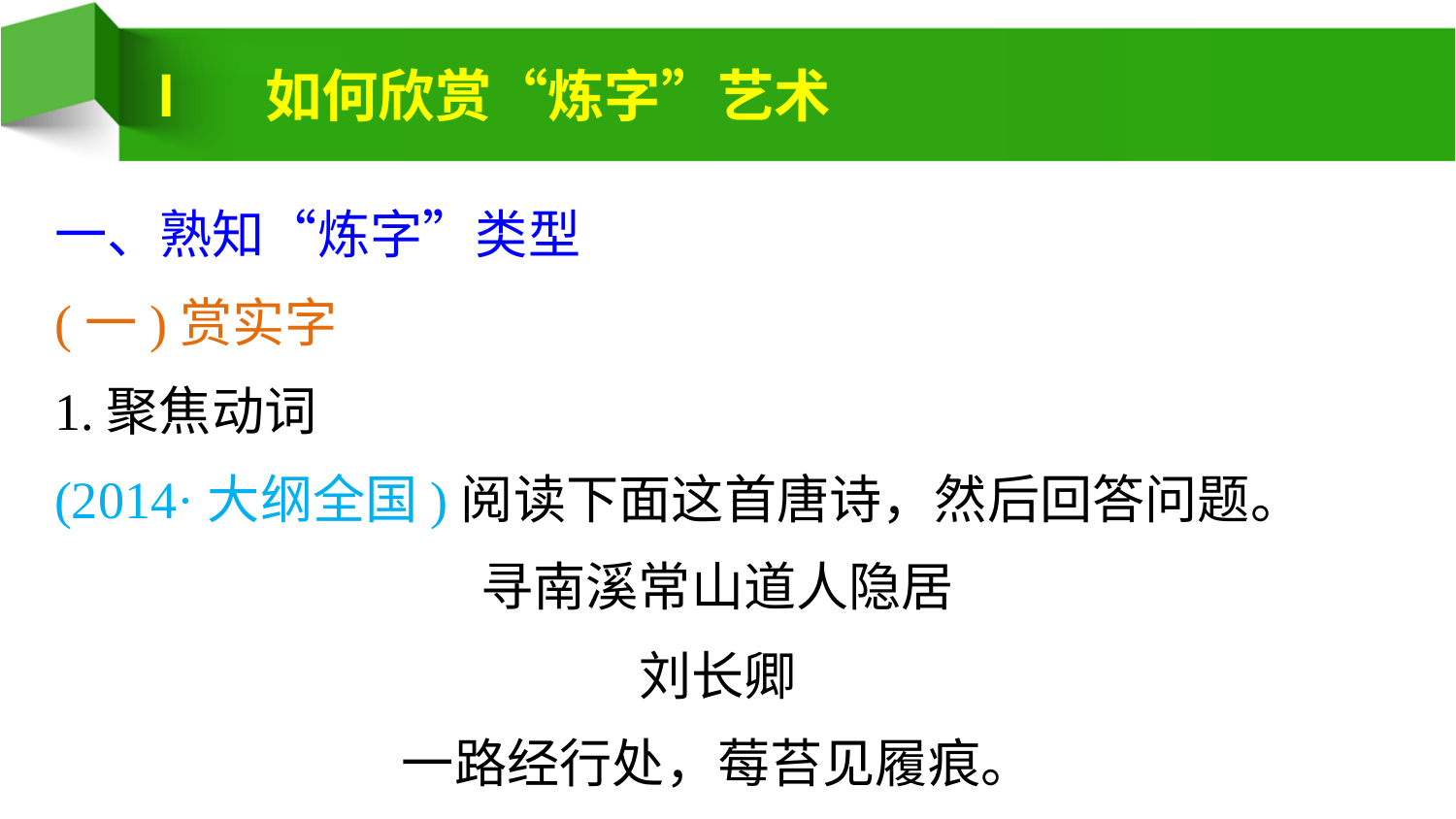

Ⅰ　如何欣赏“炼字”艺术
一、熟知“炼字”类型
(一)赏实字
1.聚焦动词
(2014·大纲全国)阅读下面这首唐诗，然后回答问题。
寻南溪常山道人隐居
刘长卿
一路经行处，莓苔见履痕。